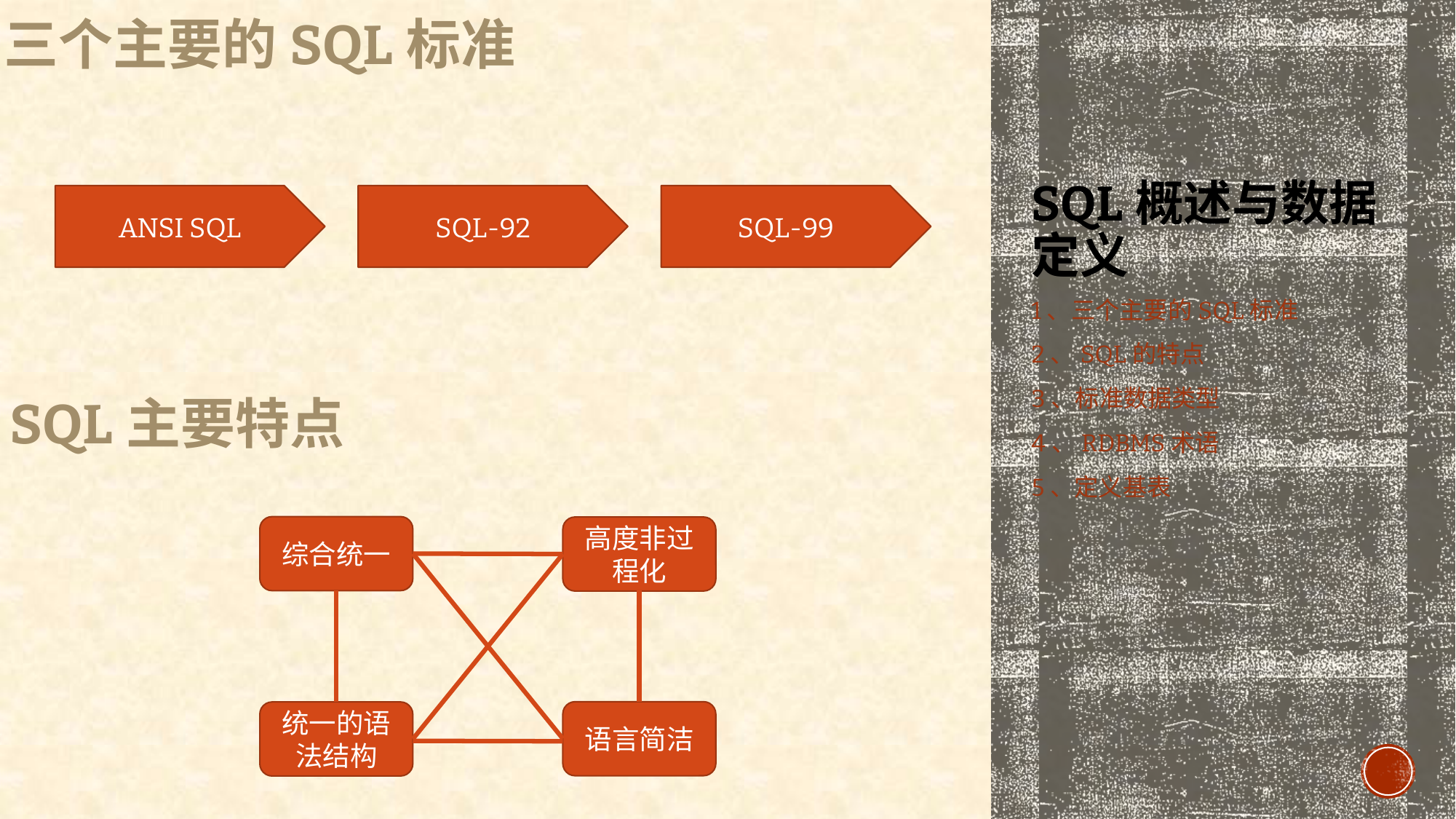

三个主要的SQL标准
# Sql概述与数据定义
SQL-99
ANSI SQL
SQL-92
1、三个主要的SQL标准
2、SQL的特点
3、标准数据类型
4、RDBMS术语
5、定义基表
SQL主要特点
综合统一
高度非过程化
语言简洁
统一的语法结构